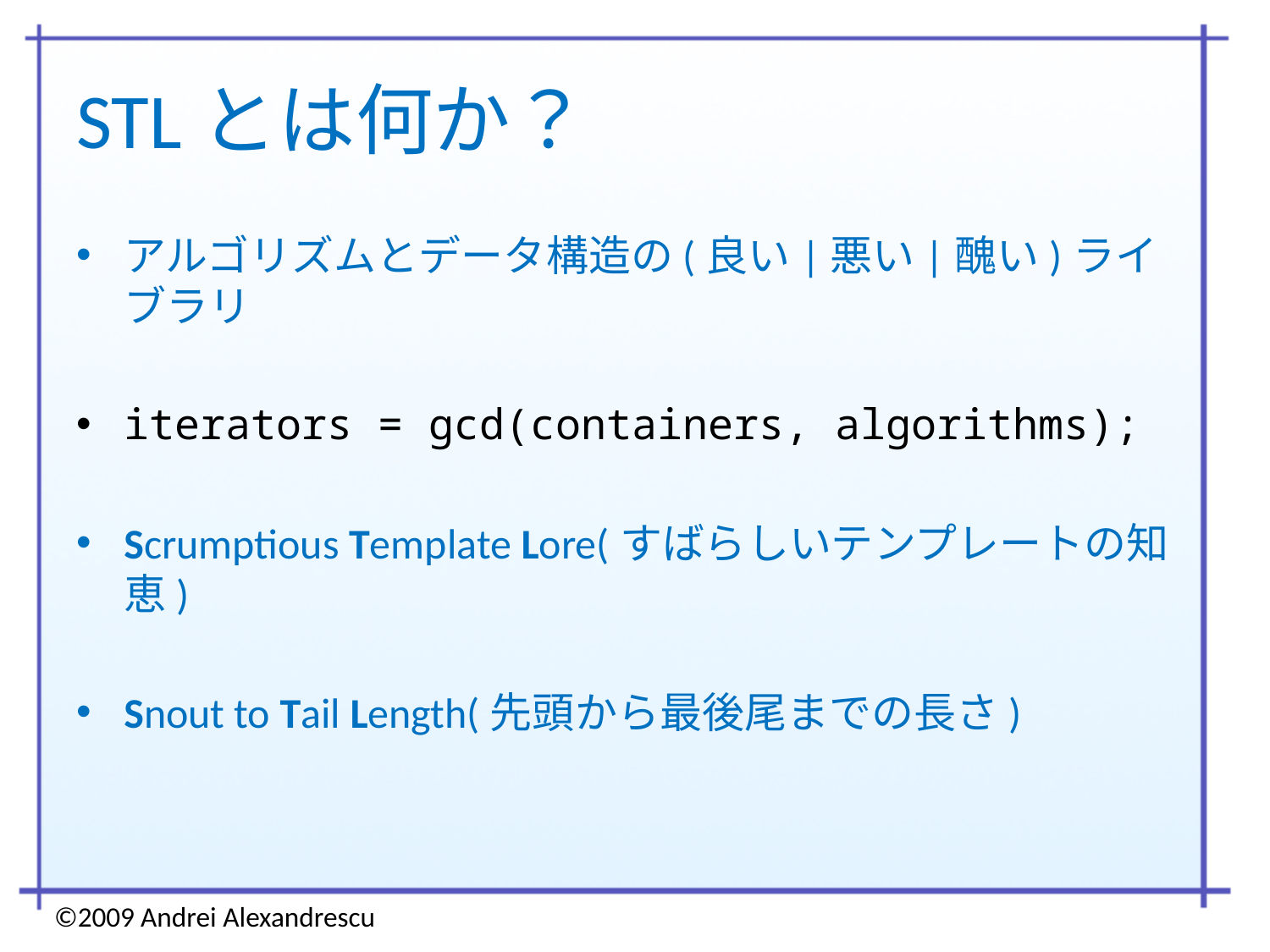

# STLとは何か？
アルゴリズムとデータ構造の(良い|悪い|醜い)ライブラリ

iterators = gcd(containers, algorithms);

Scrumptious Template Lore(すばらしいテンプレートの知恵)

Snout to Tail Length(先頭から最後尾までの長さ)
©2009 Andrei Alexandrescu